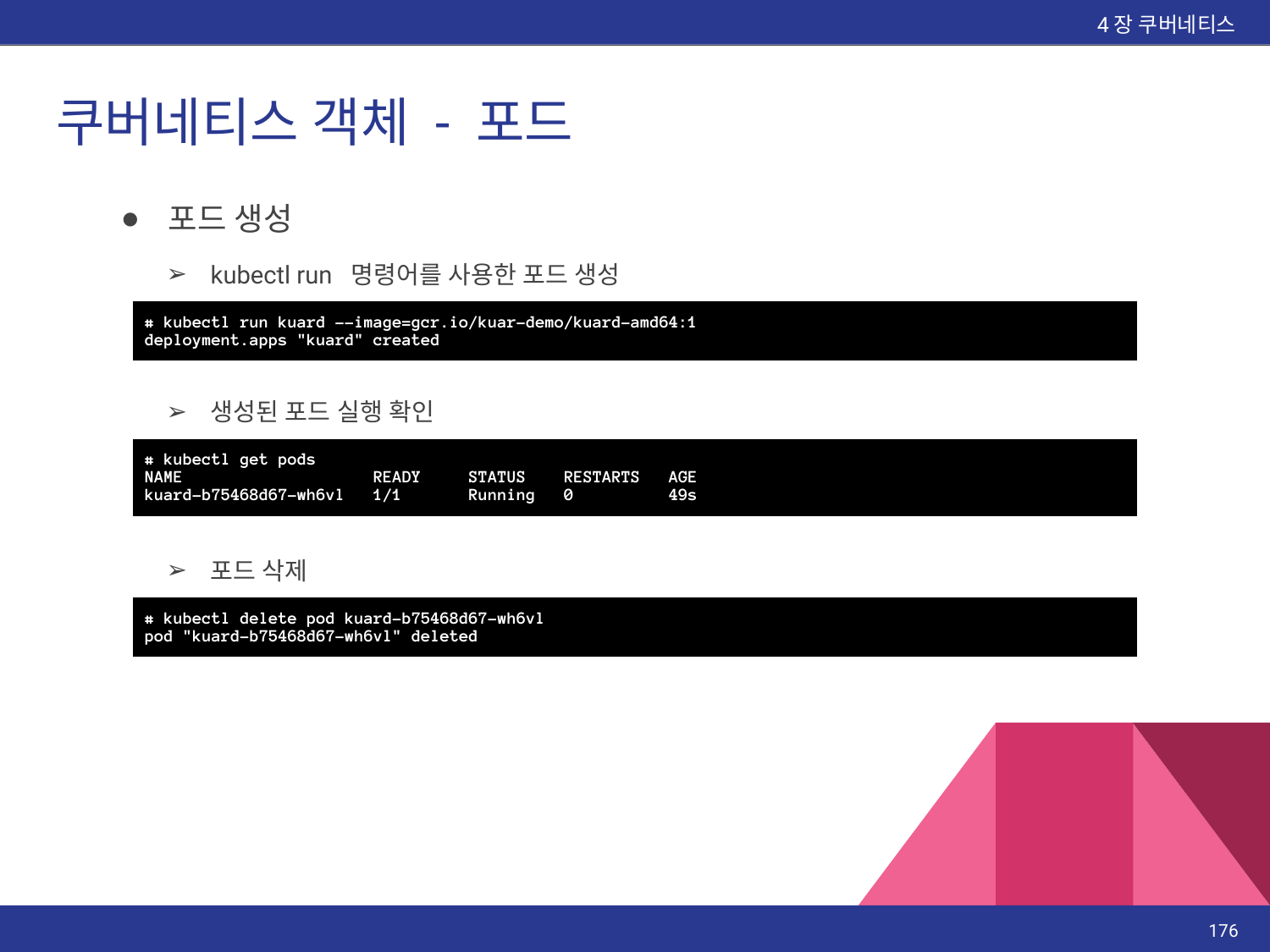

4장 쿠버네티스

# 쿠버네티스 객체 - 포드
포드 생성
kubectl run  명령어를 사용한 포드 생성
| # kubectl run kuard --image=gcr.io/kuar-demo/kuard-amd64:1 deployment.apps "kuard" created |
| --- |
생성된 포드 실행 확인
| # kubectl get pods NAME READY STATUS RESTARTS AGE kuard-b75468d67-wh6vl 1/1 Running 0 49s |
| --- |
포드 삭제
| # kubectl delete pod kuard-b75468d67-wh6vl pod "kuard-b75468d67-wh6vl" deleted |
| --- |
176